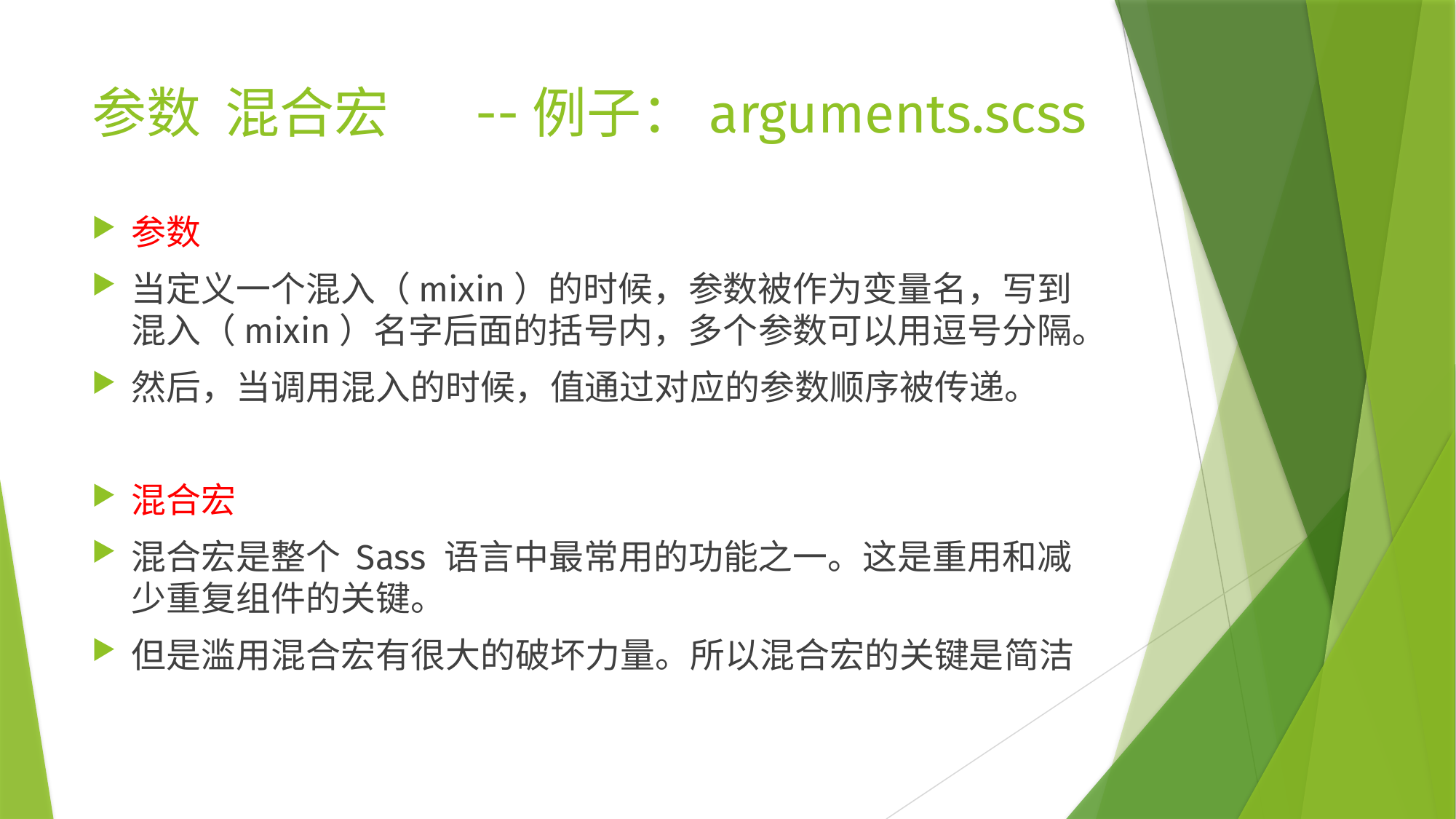

# 参数  混合宏      --例子：arguments.scss
参数
当定义一个混入（mixin）的时候，参数被作为变量名，写到混入（mixin）名字后面的括号内，多个参数可以用逗号分隔。
然后，当调用混入的时候，值通过对应的参数顺序被传递。

混合宏
混合宏是整个 Sass 语言中最常用的功能之一。这是重用和减少重复组件的关键。
但是滥用混合宏有很大的破坏力量。所以混合宏的关键是简洁